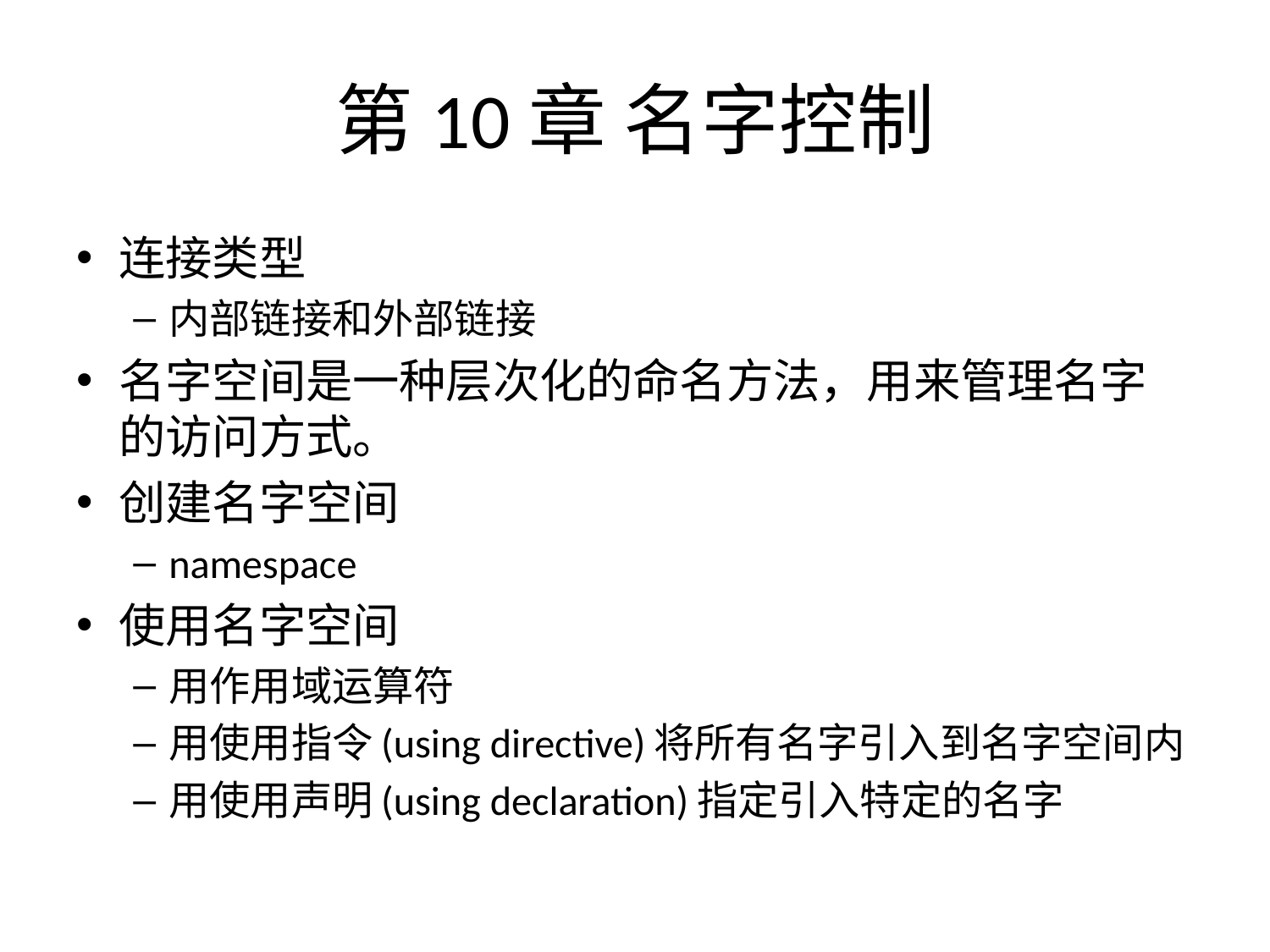

# 第10章 名字控制
连接类型
内部链接和外部链接
名字空间是一种层次化的命名方法，用来管理名字的访问方式。
创建名字空间
namespace
使用名字空间
用作用域运算符
用使用指令(using directive)将所有名字引入到名字空间内
用使用声明(using declaration)指定引入特定的名字